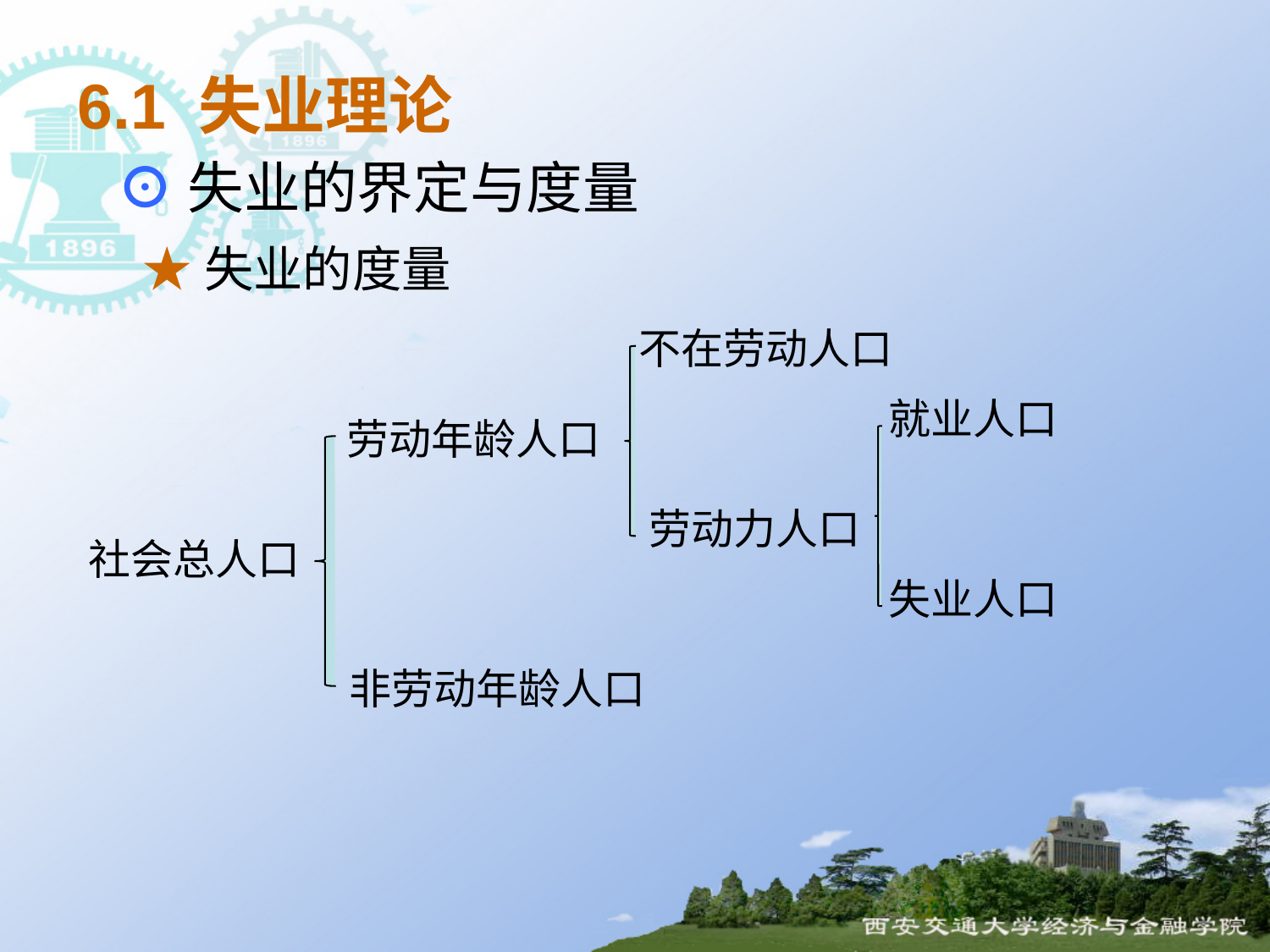

# 6.1 失业理论
⊙失业的界定与度量
  ★失业的度量
不在劳动人口

就业人口
劳动年龄人口

劳动力人口
社会总人口
失业人口
非劳动年龄人口